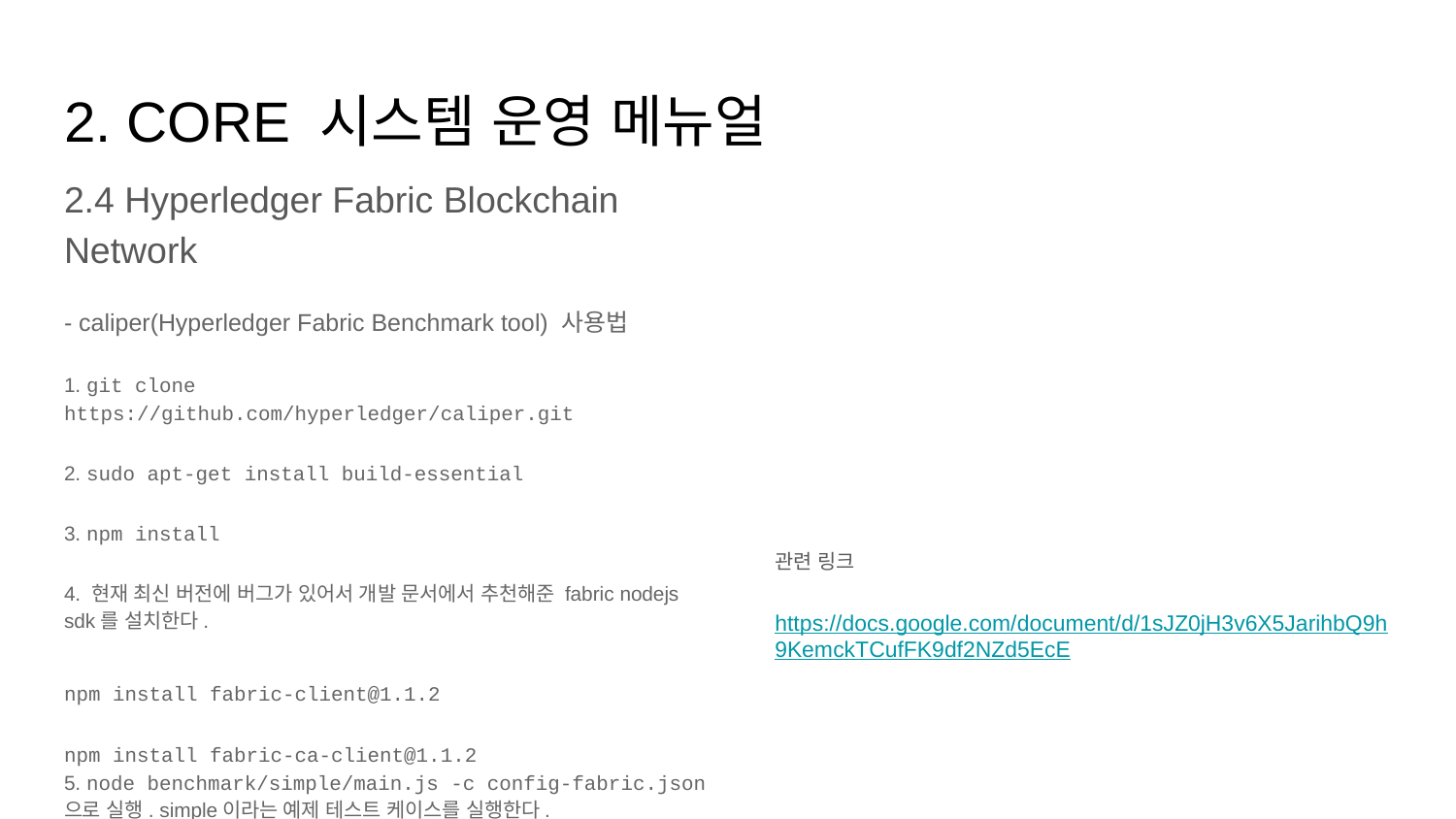

# 2. CORE 시스템 운영 메뉴얼
2.4 Hyperledger Fabric Blockchain Network
- caliper(Hyperledger Fabric Benchmark tool) 사용법
1. git clone https://github.com/hyperledger/caliper.git
2. sudo apt-get install build-essential
3. npm install
4. 현재 최신 버전에 버그가 있어서 개발 문서에서 추천해준 fabric nodejs sdk를 설치한다.
npm install fabric-client@1.1.2
npm install fabric-ca-client@1.1.2
5. node benchmark/simple/main.js -c config-fabric.json 으로 실행. simple이라는 예제 테스트 케이스를 실행한다.

관련 링크
https://docs.google.com/document/d/1sJZ0jH3v6X5JarihbQ9h9KemckTCufFK9df2NZd5EcE